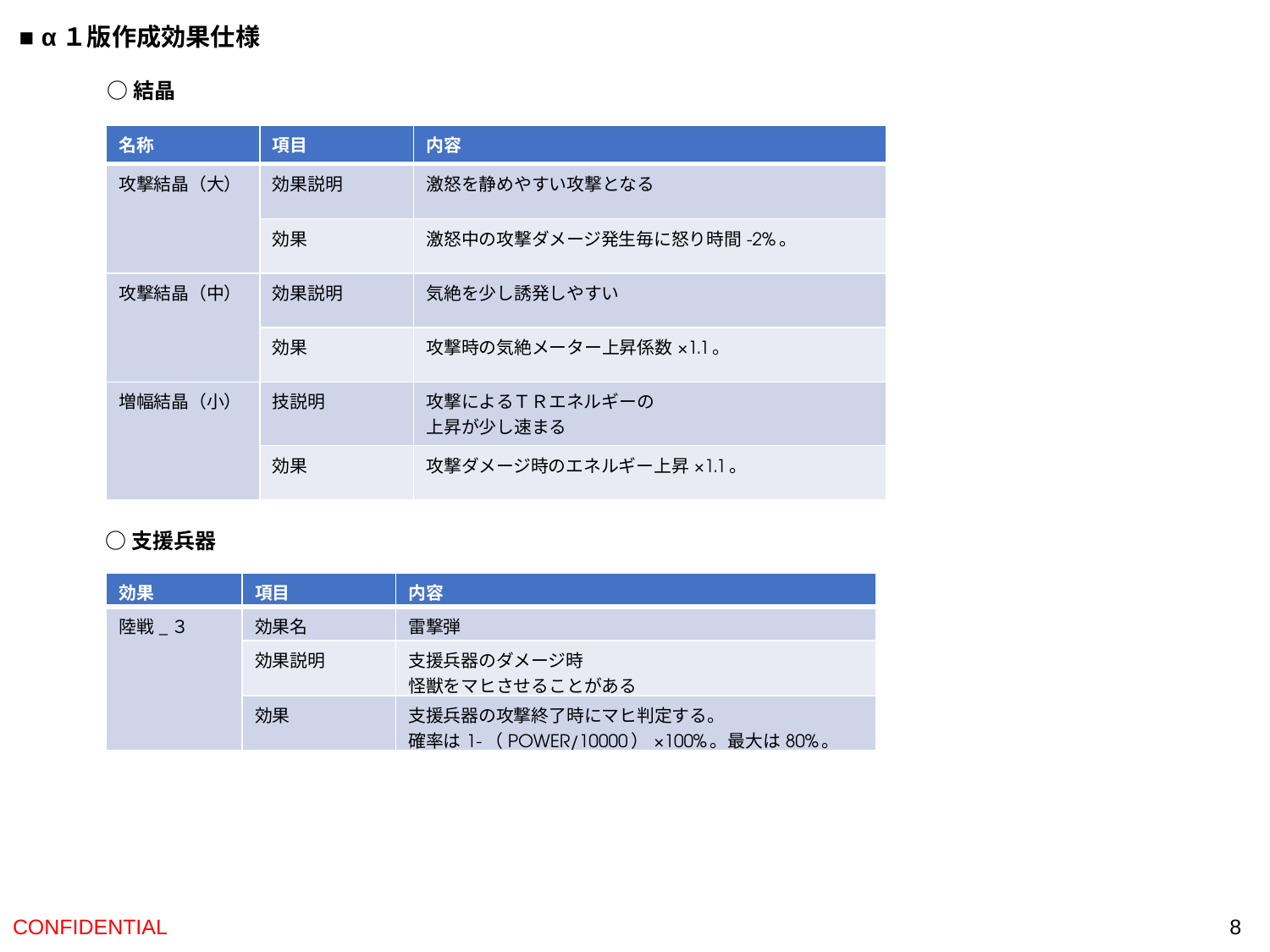

■ α１版作成効果仕様
○結晶
| 名称 | 項目 | 内容 |
| --- | --- | --- |
| 攻撃結晶（大） | 効果説明 | 激怒を静めやすい攻撃となる |
|  | 効果 | 激怒中の攻撃ダメージ発生毎に怒り時間-2%。 |
| 攻撃結晶（中） | 効果説明 | 気絶を少し誘発しやすい |
|  | 効果 | 攻撃時の気絶メーター上昇係数×1.1。 |
| 増幅結晶（小） | 技説明 | 攻撃によるＴＲエネルギーの 上昇が少し速まる |
|  | 効果 | 攻撃ダメージ時のエネルギー上昇×1.1。 |
○支援兵器
| 効果 | 項目 | 内容 |
| --- | --- | --- |
| 陸戦\_３ | 効果名 | 雷撃弾 |
|  | 効果説明 | 支援兵器のダメージ時 怪獣をマヒさせることがある |
|  | 効果 | 支援兵器の攻撃終了時にマヒ判定する。 確率は1-（POWER/10000）×100%。最大は80%。 |
8
CONFIDENTIAL